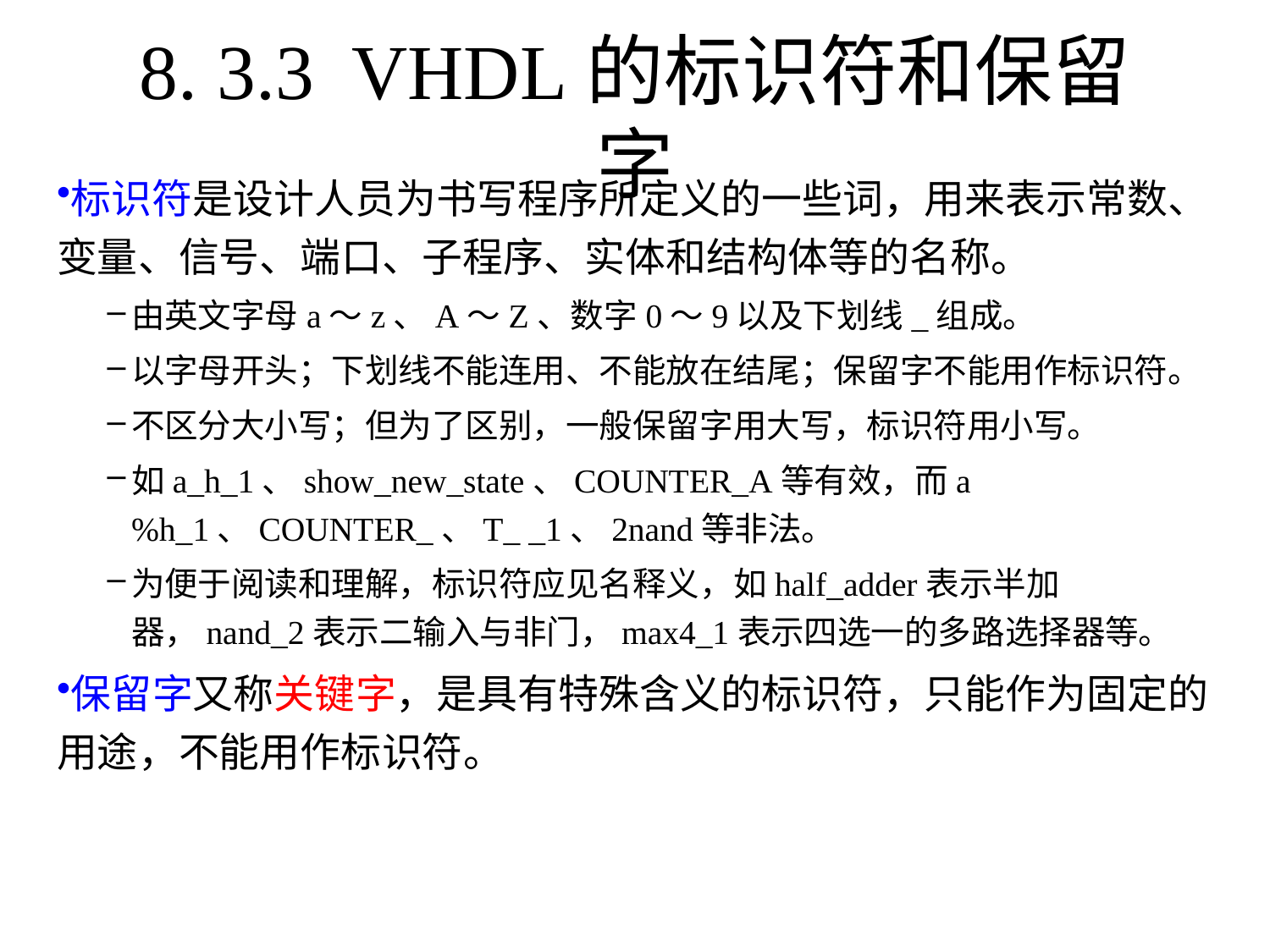

# 8. 3.3  VHDL的标识符和保留字
标识符是设计人员为书写程序所定义的一些词，用来表示常数、变量、信号、端口、子程序、实体和结构体等的名称。
由英文字母a～z、A～Z、数字0～9以及下划线_组成。
以字母开头；下划线不能连用、不能放在结尾；保留字不能用作标识符。
不区分大小写；但为了区别，一般保留字用大写，标识符用小写。
如a_h_1、show_new_state、COUNTER_A等有效，而a%h_1、COUNTER_、T_ _1、2nand等非法。
为便于阅读和理解，标识符应见名释义，如half_adder表示半加器，nand_2表示二输入与非门，max4_1表示四选一的多路选择器等。
保留字又称关键字，是具有特殊含义的标识符，只能作为固定的用途，不能用作标识符。